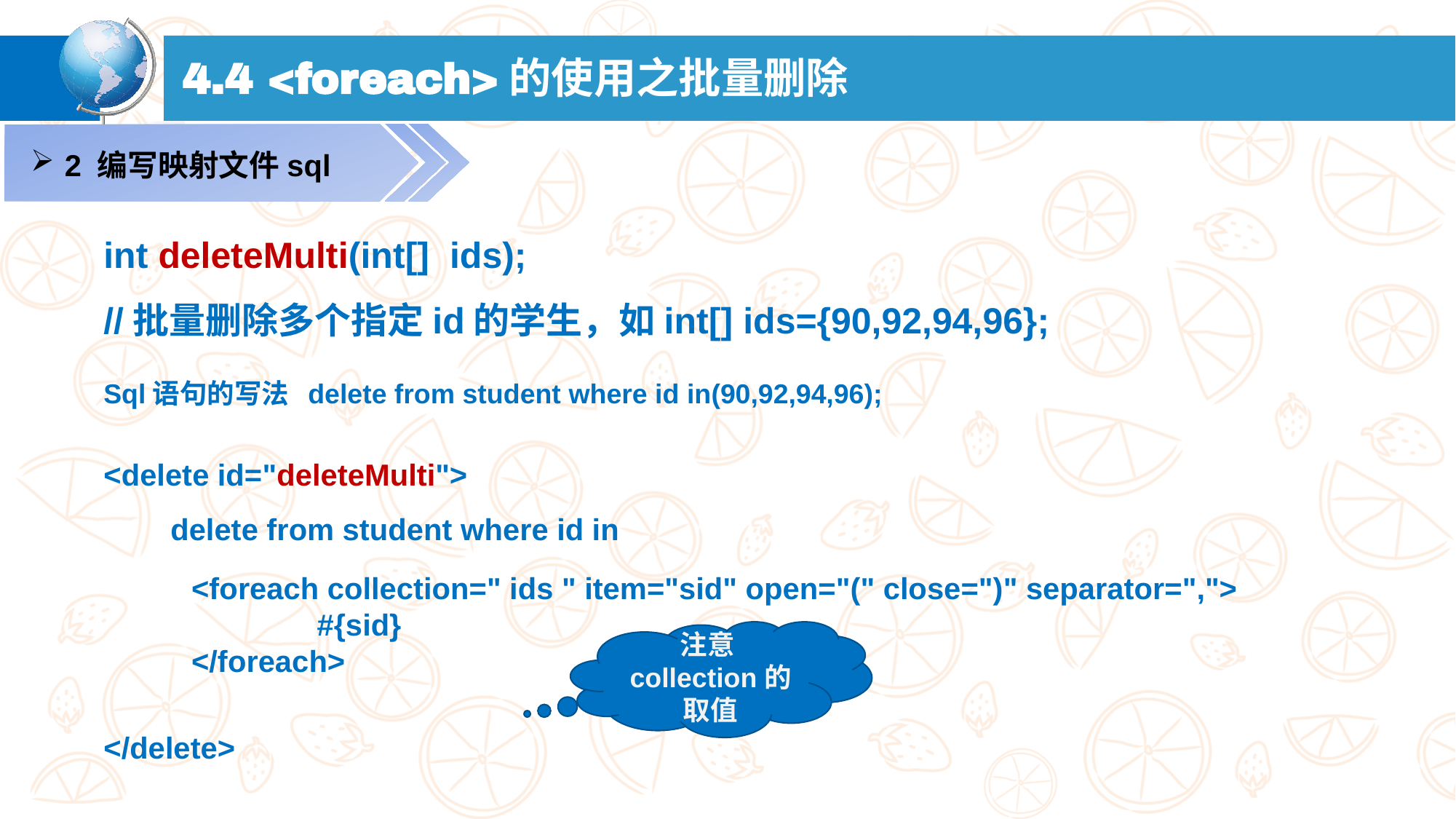

# 4.4 <foreach>的使用之批量删除

2 编写映射文件sql
int deleteMulti(int[]  ids);
//批量删除多个指定id的学生，如int[] ids={90,92,94,96};
Sql语句的写法  delete from student where id in(90,92,94,96);
<delete id="deleteMulti">
        delete from student where id in

</delete>
<foreach collection=" ids " item="sid" open="(" close=")" separator=",">
               #{sid}
</foreach>
注意collection的取值